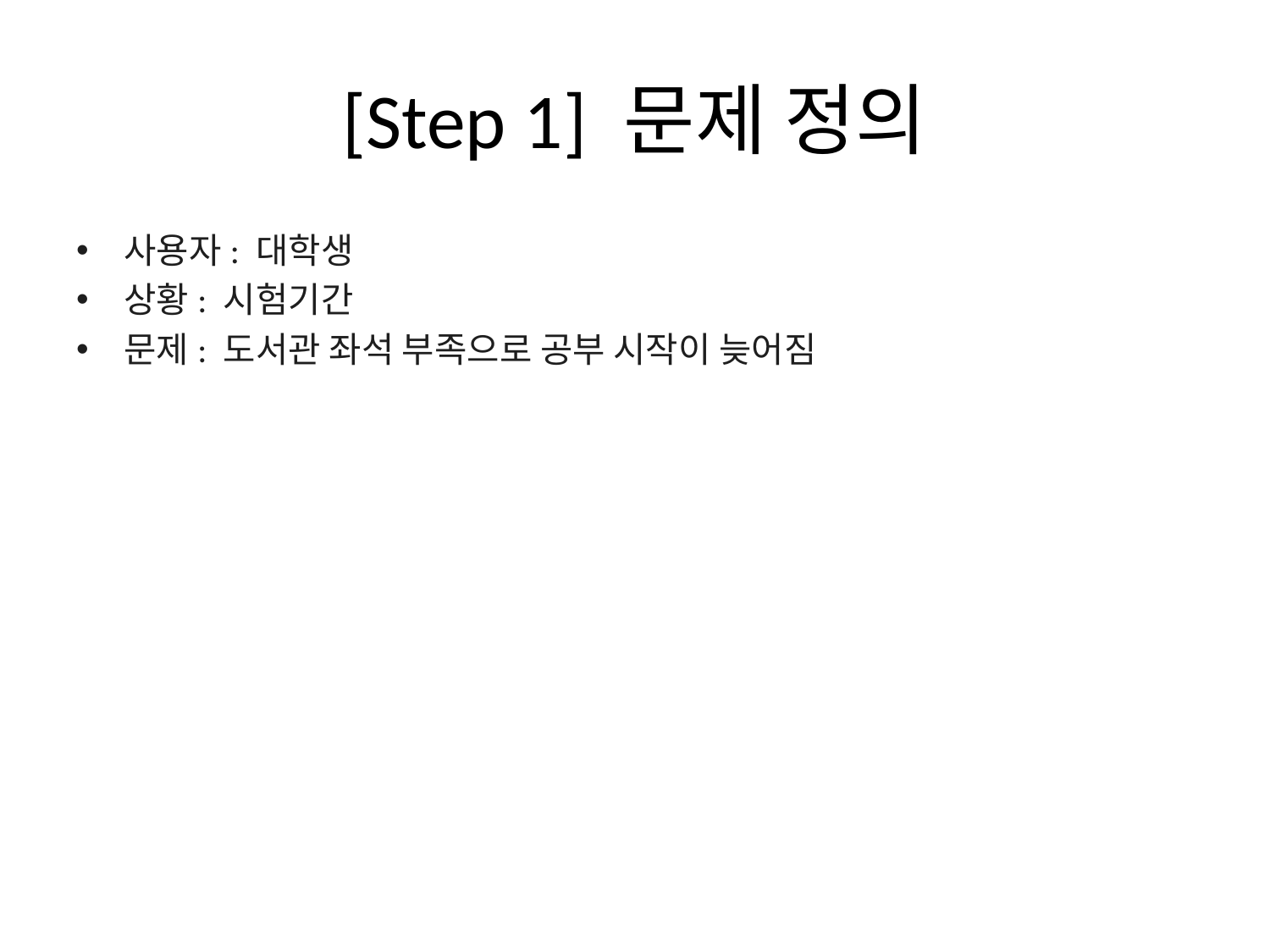

# [Step 1] 문제 정의
사용자: 대학생
상황: 시험기간
문제: 도서관 좌석 부족으로 공부 시작이 늦어짐